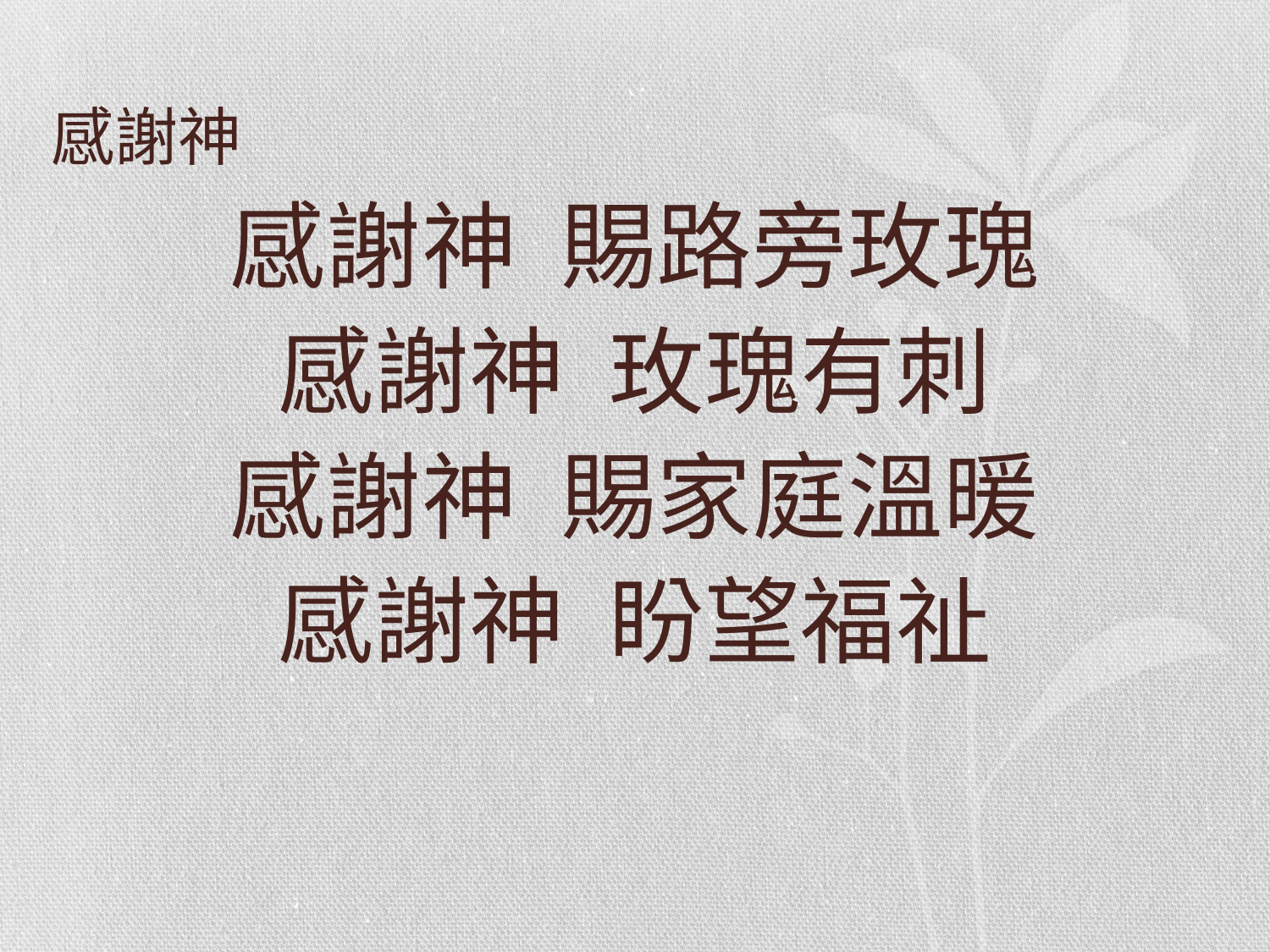

# 感謝神
感謝神  賜路旁玫瑰
感謝神  玫瑰有刺
感謝神  賜家庭溫暖
感謝神  盼望福祉